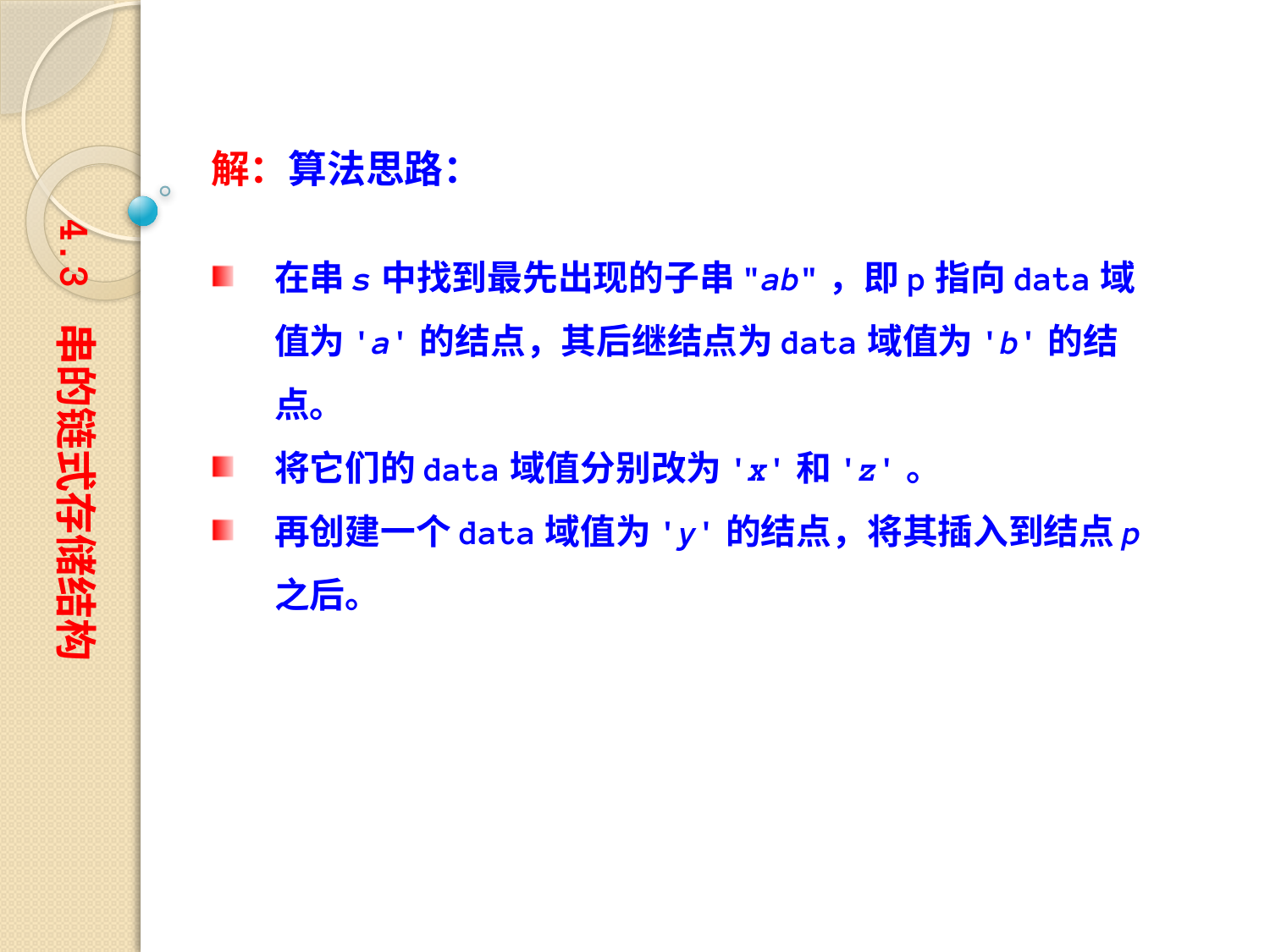

解：算法思路：
4.3 串的链式存储结构
在串s中找到最先出现的子串"ab"，即p指向data域值为'a'的结点，其后继结点为data域值为'b'的结点。
将它们的data域值分别改为'x'和'z'。
再创建一个data域值为'y'的结点，将其插入到结点p之后。